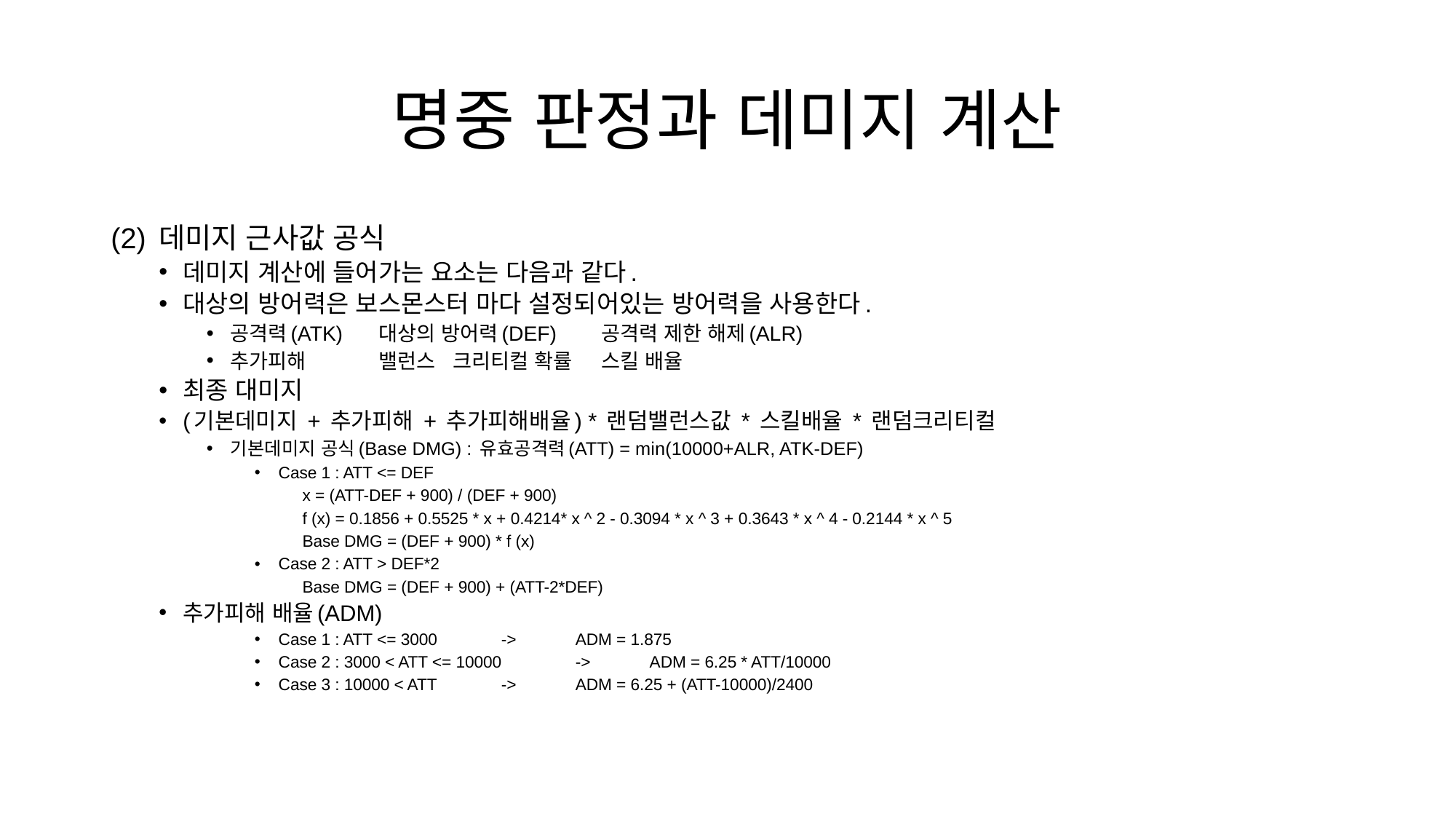

# 명중 판정과 데미지 계산
(2) 데미지 근사값 공식
데미지 계산에 들어가는 요소는 다음과 같다.
대상의 방어력은 보스몬스터 마다 설정되어있는 방어력을 사용한다.
공격력(ATK)	대상의 방어력(DEF)		공격력 제한 해제(ALR)
추가피해	밸런스			크리티컬 확률		스킬 배율
최종 대미지
(기본데미지 + 추가피해 + 추가피해배율) * 랜덤밸런스값 * 스킬배율 * 랜덤크리티컬
기본데미지 공식(Base DMG) : 유효공격력(ATT) = min(10000+ALR, ATK-DEF)
Case 1 : ATT <= DEF
x = (ATT-DEF + 900) / (DEF + 900)
f (x) = 0.1856 + 0.5525 * x + 0.4214* x ^ 2 - 0.3094 * x ^ 3 + 0.3643 * x ^ 4 - 0.2144 * x ^ 5
Base DMG = (DEF + 900) * f (x)
Case 2 : ATT > DEF*2
Base DMG = (DEF + 900) + (ATT-2*DEF)
추가피해 배율(ADM)
Case 1 : ATT <= 3000  		-> 	ADM = 1.875
Case 2 : 3000 < ATT <= 10000 	-> 	ADM = 6.25 * ATT/10000
Case 3 : 10000 < ATT 		->	ADM = 6.25 + (ATT-10000)/2400